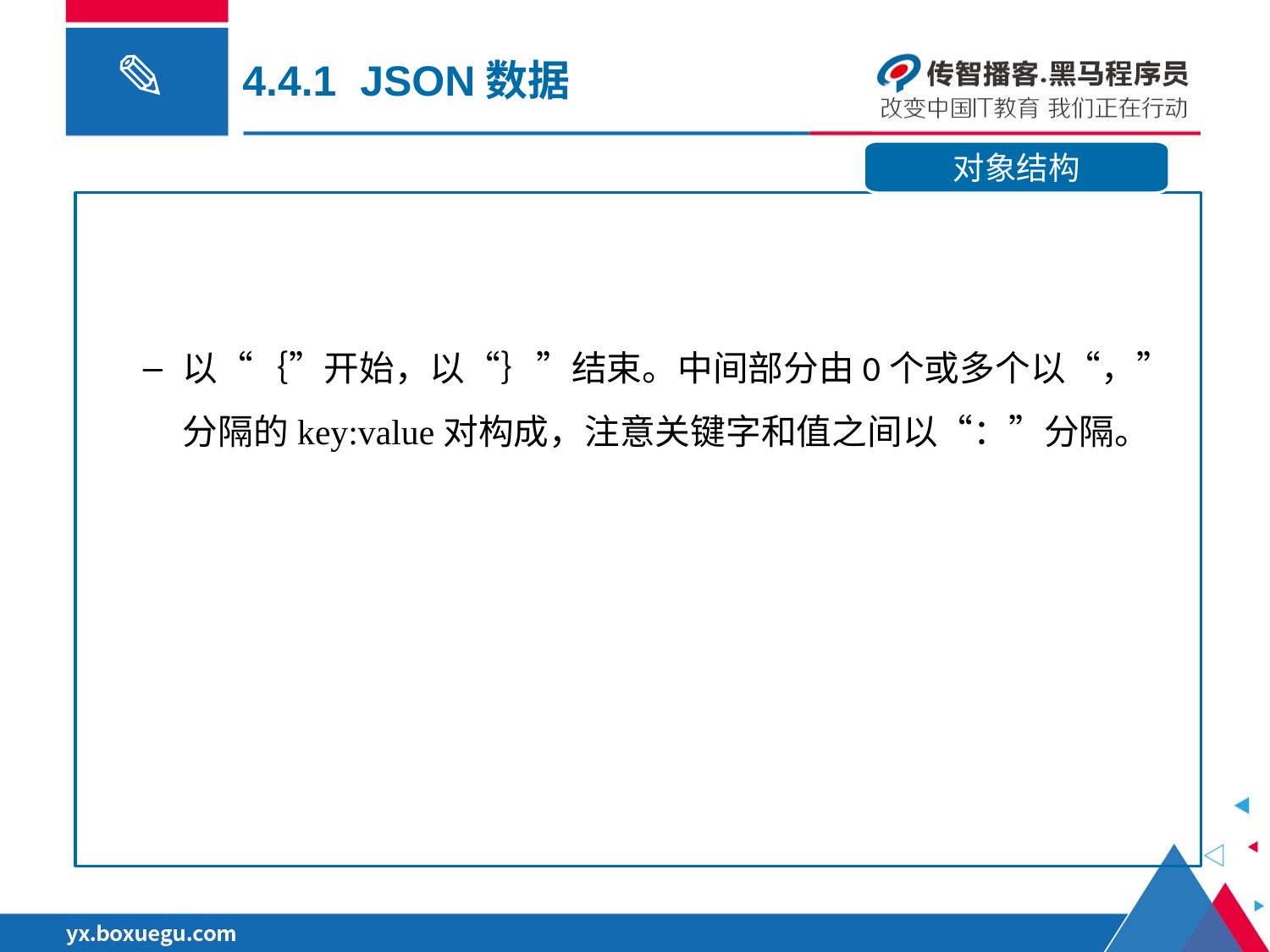

4.4.1  JSON数据

对象结构

以“｛”开始，以“｝”结束。中间部分由0个或多个以“，”分隔的key:value对构成，注意关键字和值之间以“：”分隔。